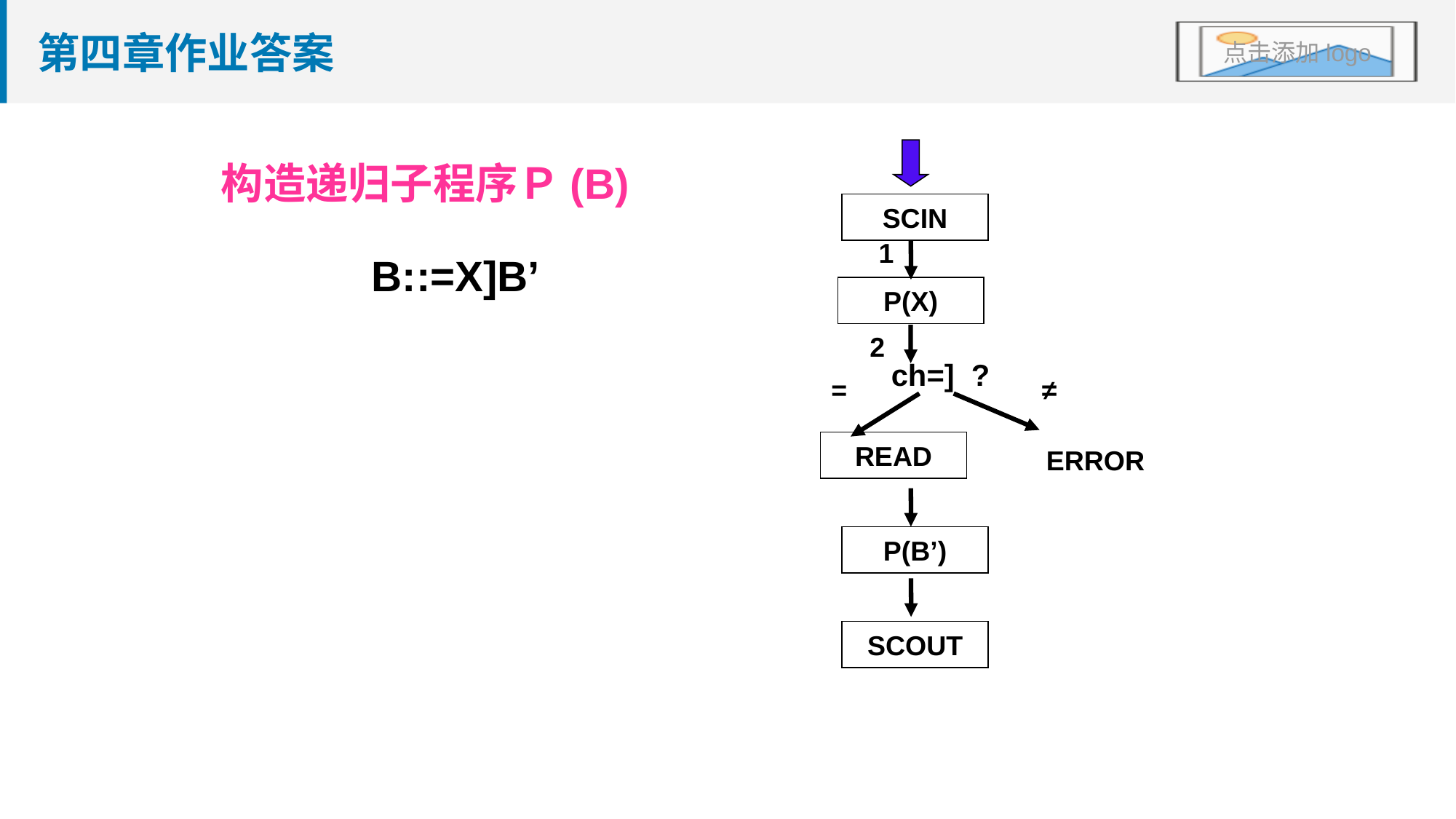

# 第四章作业答案

构造递归子程序Ｐ(B)

SCIN
1

B::=X]B’

P(X)
2

   ch=]  ?
=
≠

READ
ERROR

P(B’)

SCOUT